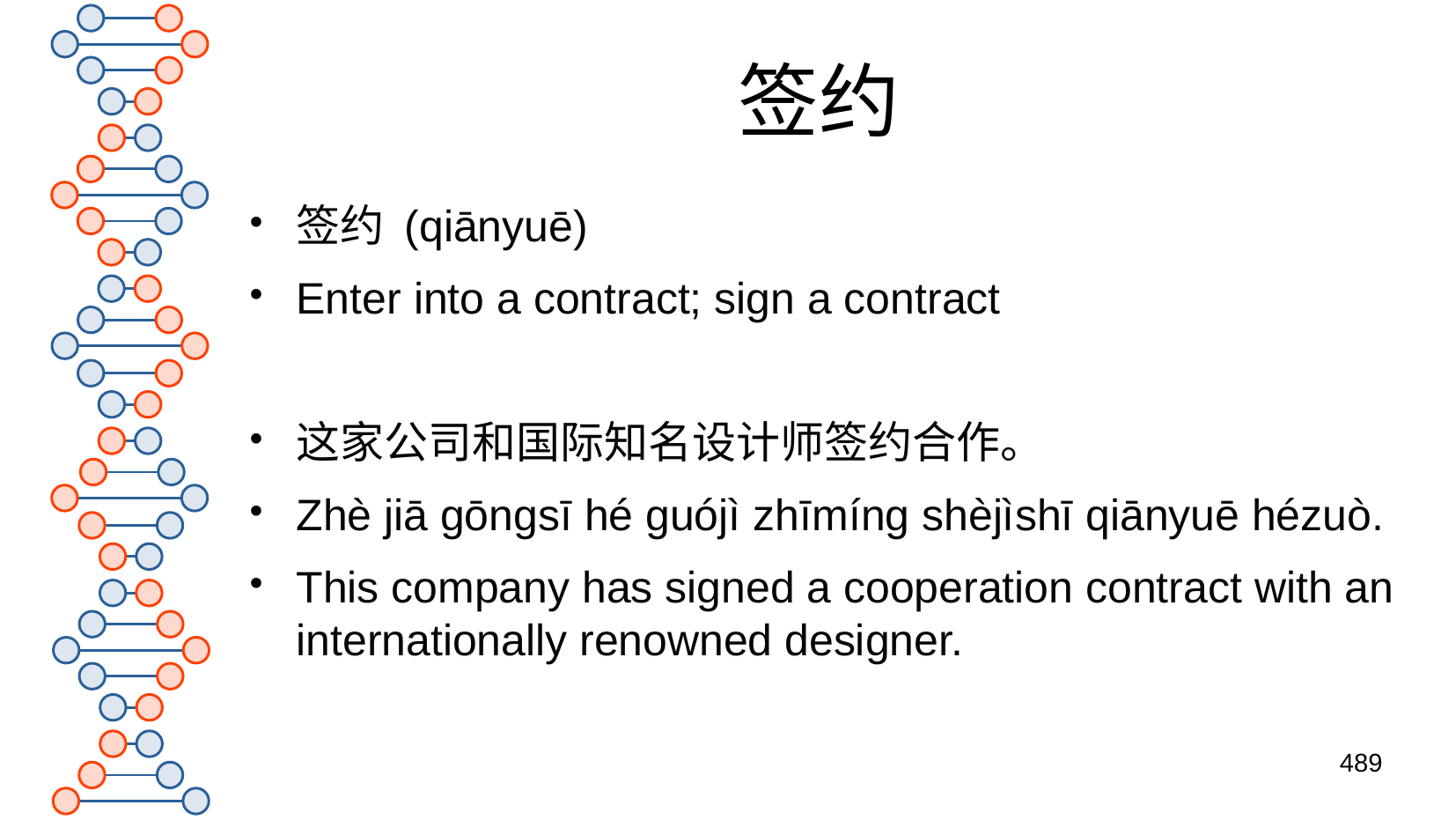

# 签约
签约 (qiānyuē)
Enter into a contract; sign a contract

这家公司和国际知名设计师签约合作。
Zhè jiā gōngsī hé guójì zhīmíng shèjìshī qiānyuē hézuò.
This company has signed a cooperation contract with an internationally renowned designer.

489